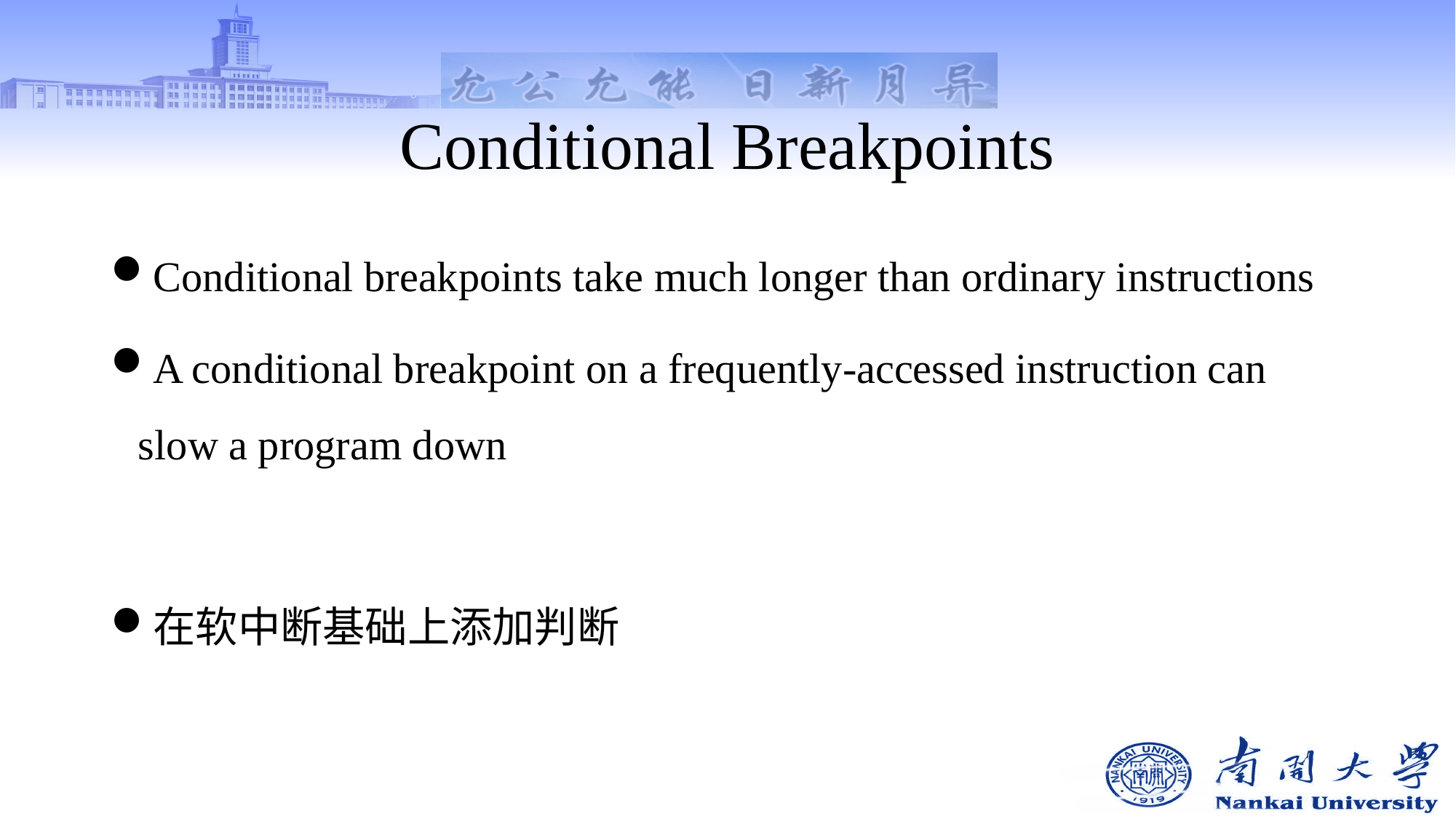

# Conditional Breakpoints
Conditional breakpoints take much longer than ordinary instructions
A conditional breakpoint on a frequently-accessed instruction can slow a program down

在软中断基础上添加判断